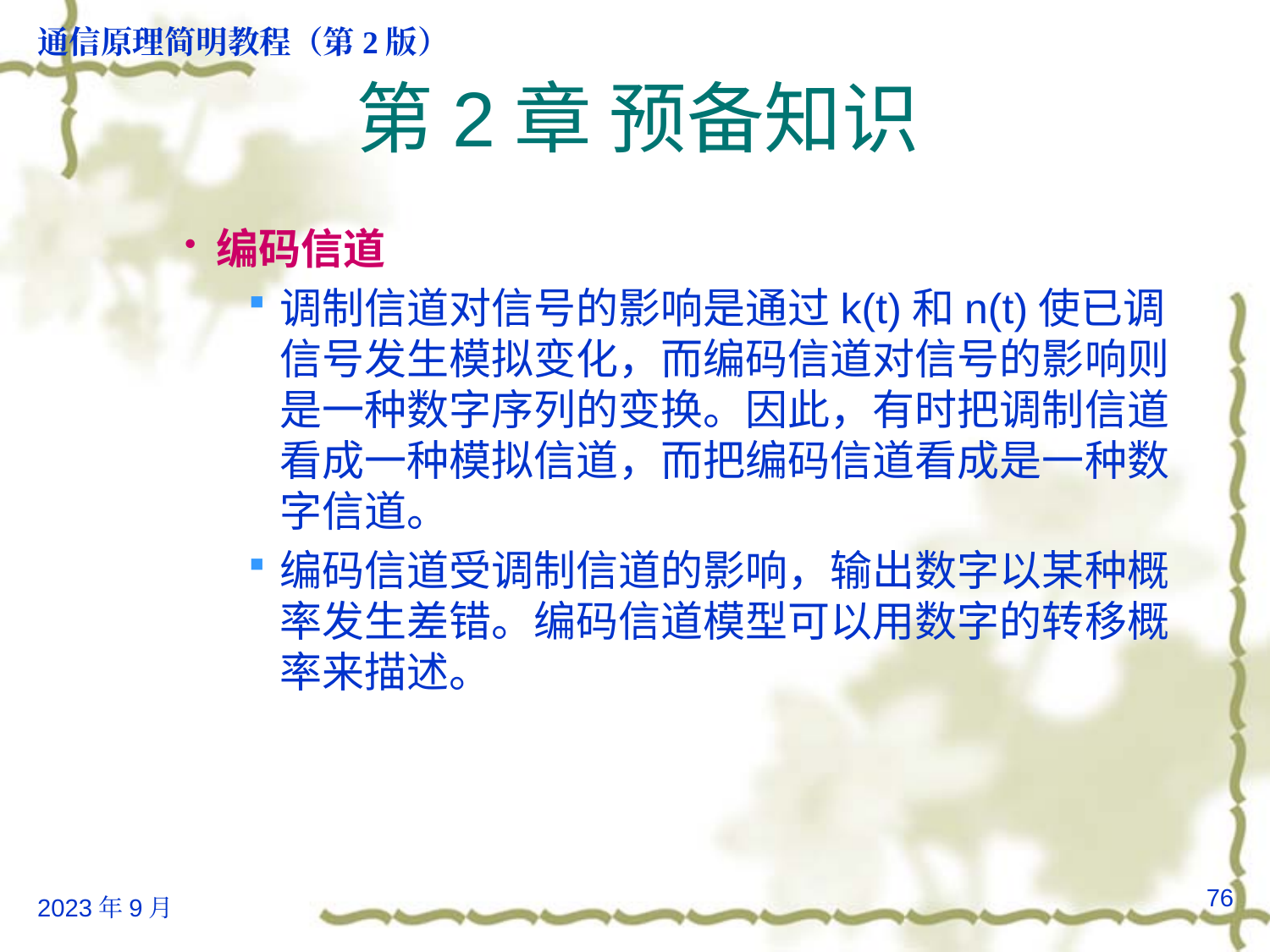

# 第2章 预备知识
编码信道
调制信道对信号的影响是通过k(t)和n(t)使已调信号发生模拟变化，而编码信道对信号的影响则是一种数字序列的变换。因此，有时把调制信道看成一种模拟信道，而把编码信道看成是一种数字信道。
编码信道受调制信道的影响，输出数字以某种概率发生差错。编码信道模型可以用数字的转移概率来描述。
76